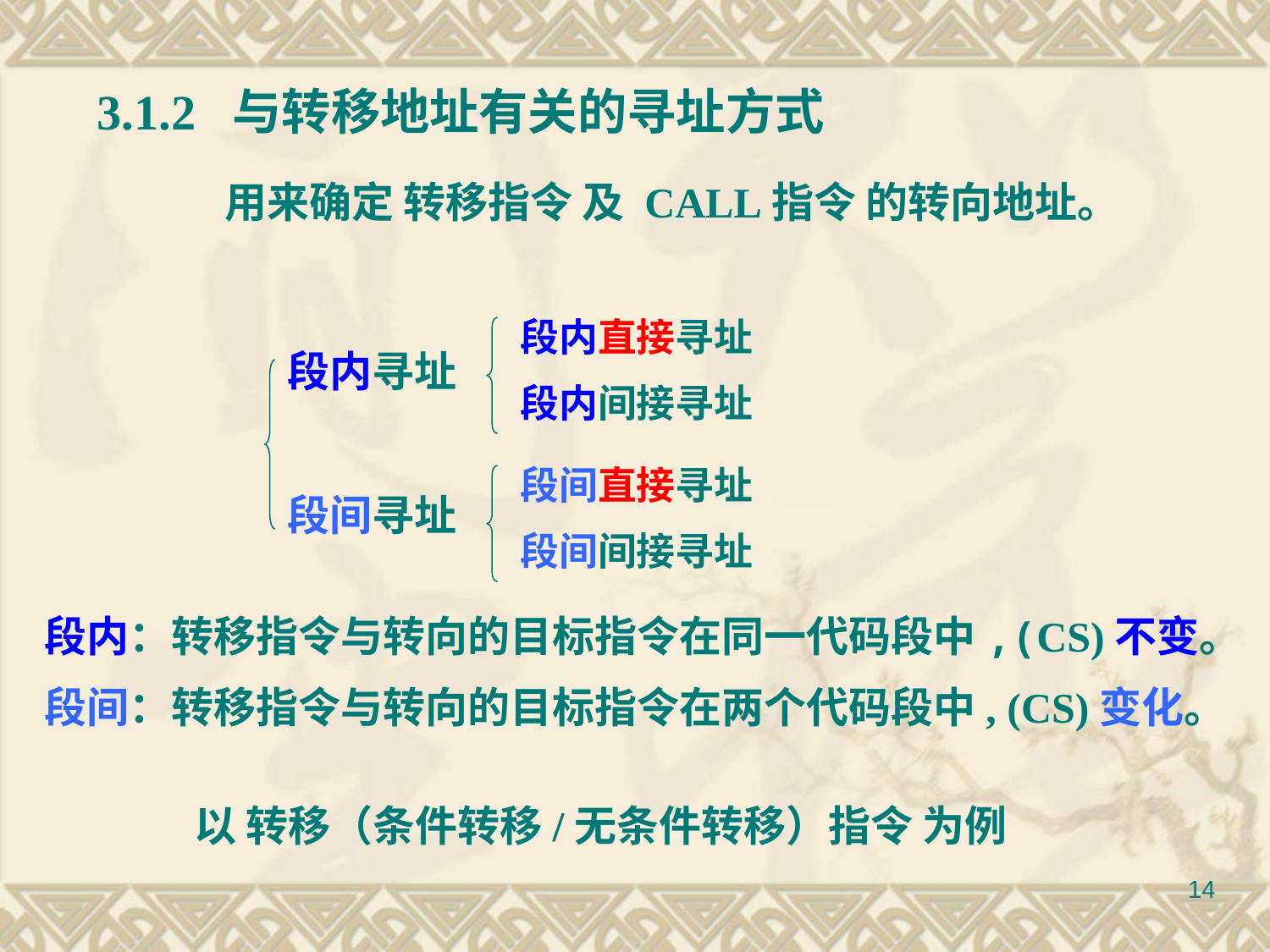

3.1.2  与转移地址有关的寻址方式
         用来确定 转移指令 及 CALL指令 的转向地址。

段内直接寻址
段内间接寻址

段内寻址

段间寻址

段间直接寻址
段间间接寻址

段内：转移指令与转向的目标指令在同一代码段中,(CS)不变。
段间：转移指令与转向的目标指令在两个代码段中, (CS)变化。
以 转移（条件转移/无条件转移）指令 为例
14